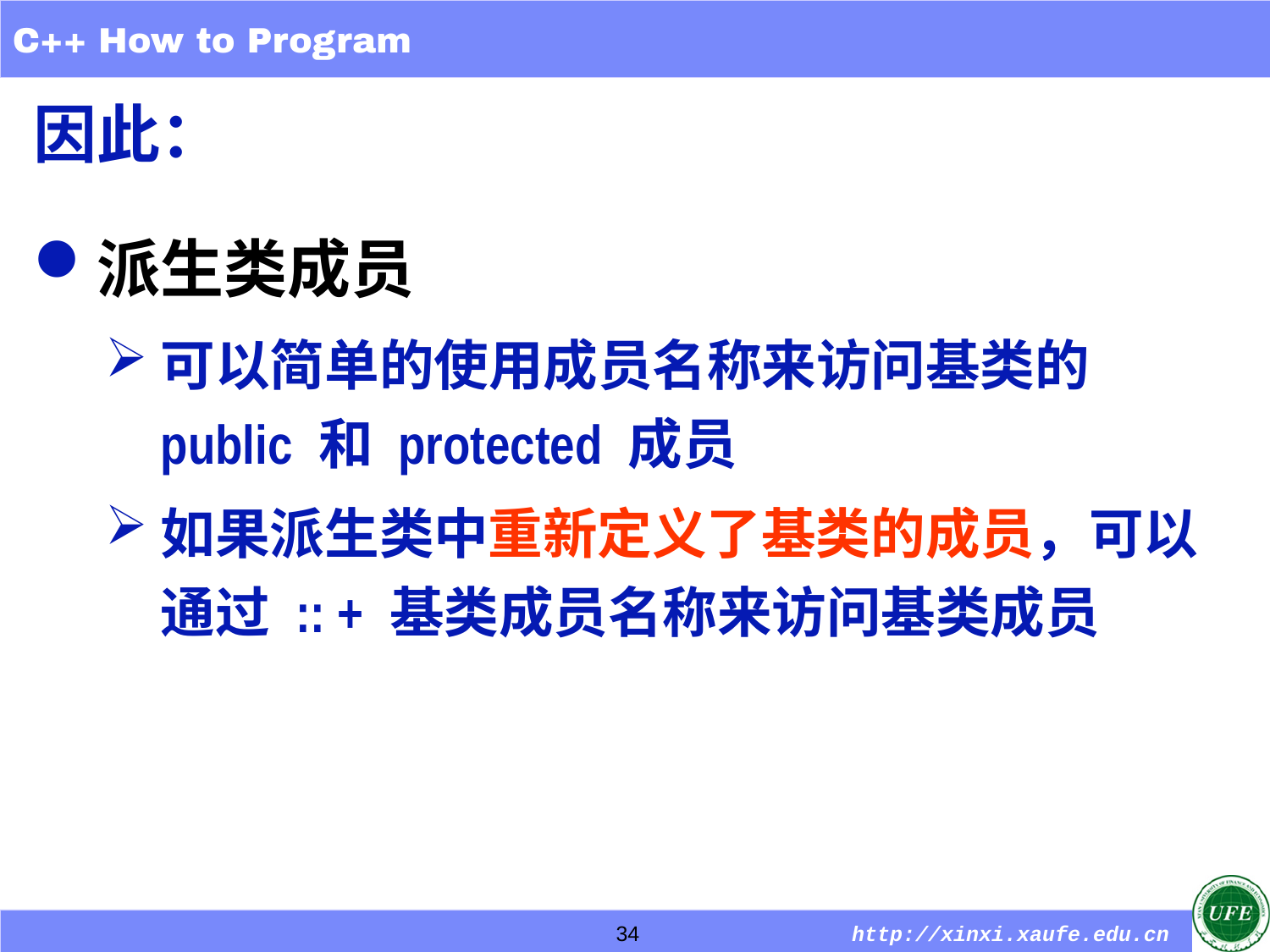

因此：
派生类成员
可以简单的使用成员名称来访问基类的 public 和 protected 成员
如果派生类中重新定义了基类的成员，可以通过 :: + 基类成员名称来访问基类成员
34